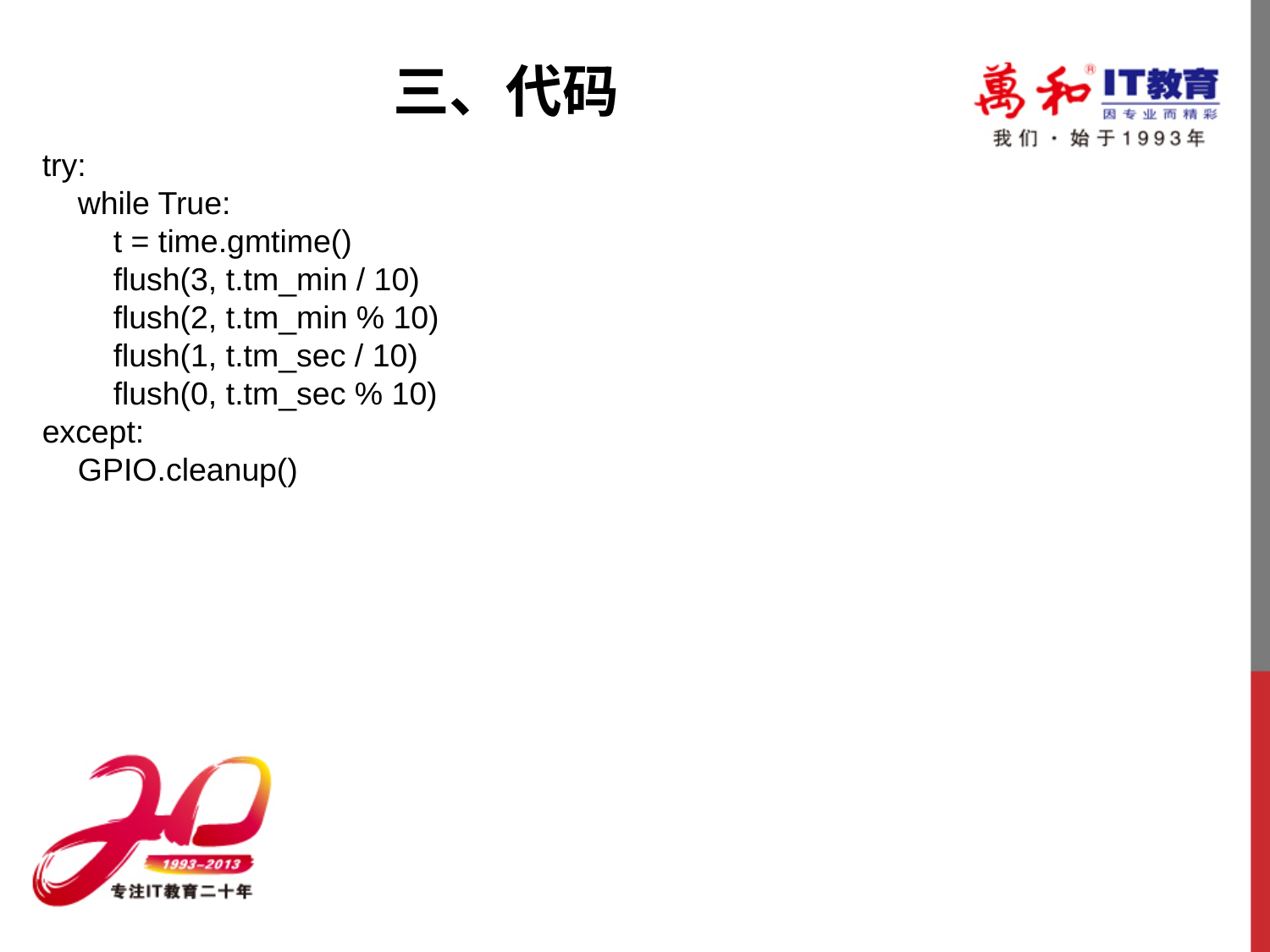

三、代码
try:
    while True:
        t = time.gmtime()
        flush(3, t.tm_min / 10)
        flush(2, t.tm_min % 10)
        flush(1, t.tm_sec / 10)
        flush(0, t.tm_sec % 10)
except:
    GPIO.cleanup()